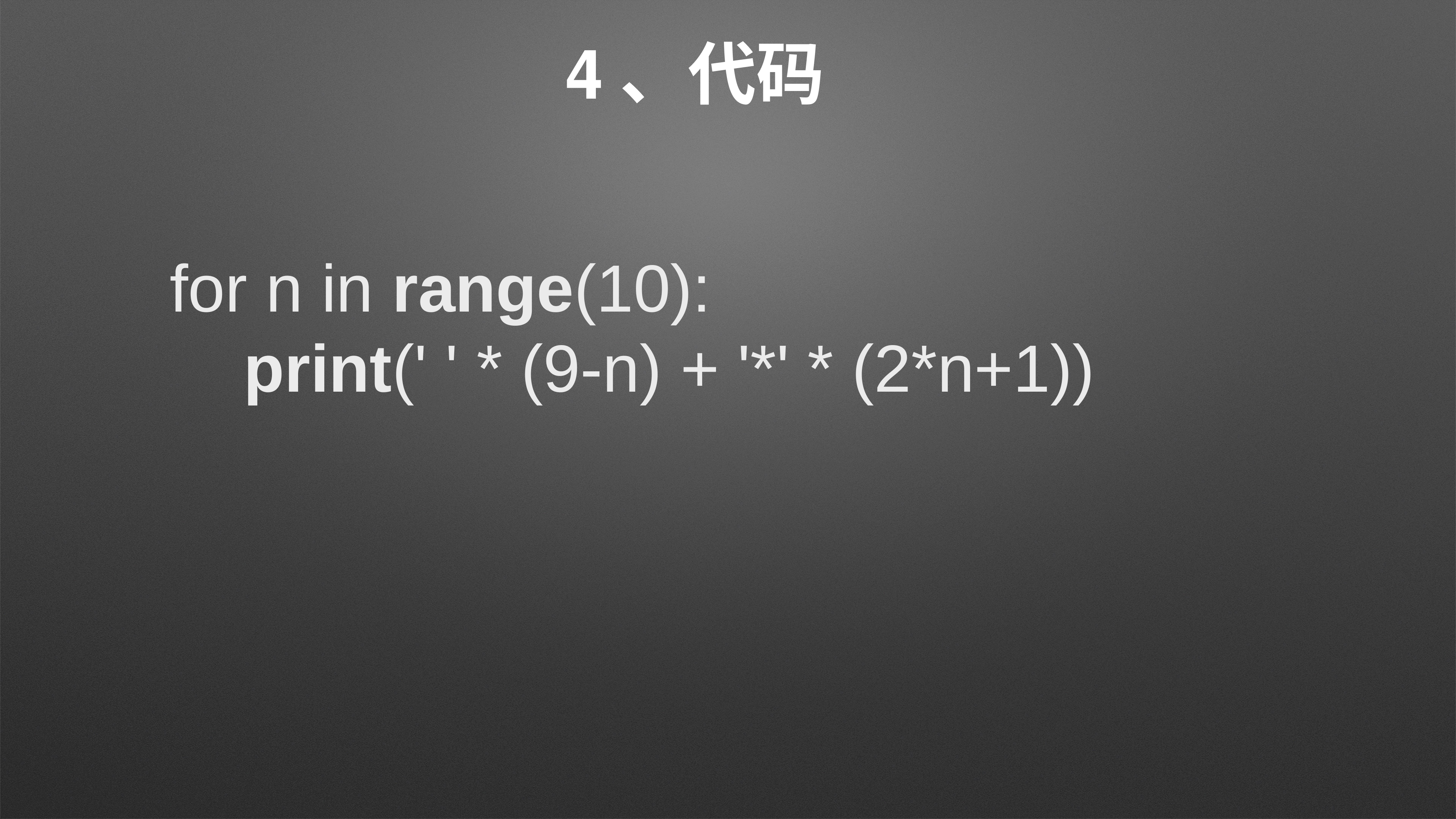

# 4、代码
for n in range(10):
    print(' ' * (9-n) + '*' * (2*n+1))